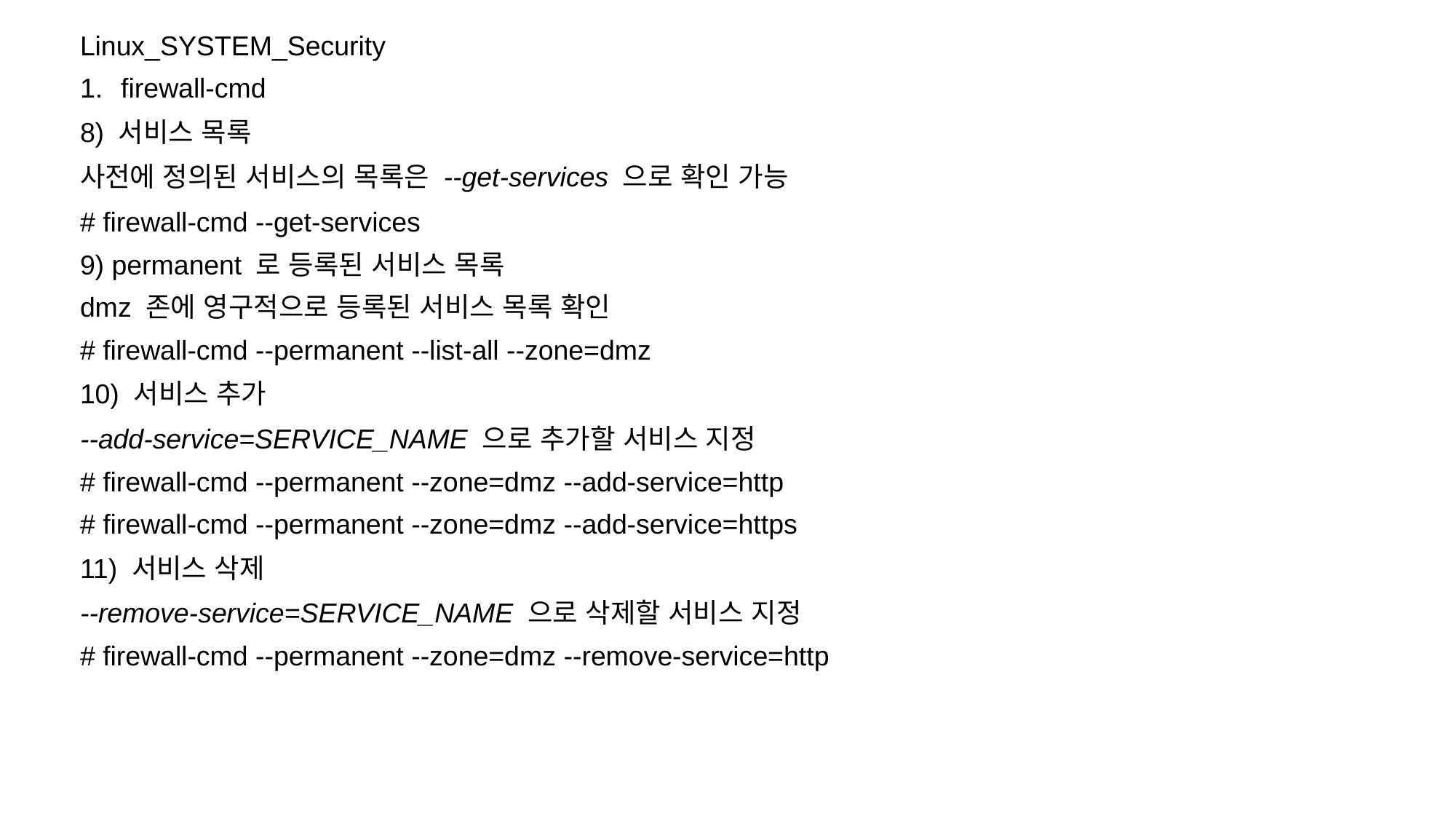

Linux_SYSTEM_Security
firewall-cmd
8) 서비스 목록
사전에 정의된 서비스의 목록은 --get-services 으로 확인 가능
# firewall-cmd --get-services
9) permanent 로 등록된 서비스 목록
dmz 존에 영구적으로 등록된 서비스 목록 확인
# firewall-cmd --permanent --list-all --zone=dmz
10) 서비스 추가
--add-service=SERVICE_NAME 으로 추가할 서비스 지정
# firewall-cmd --permanent --zone=dmz --add-service=http
# firewall-cmd --permanent --zone=dmz --add-service=https
11) 서비스 삭제
--remove-service=SERVICE_NAME 으로 삭제할 서비스 지정
# firewall-cmd --permanent --zone=dmz --remove-service=http